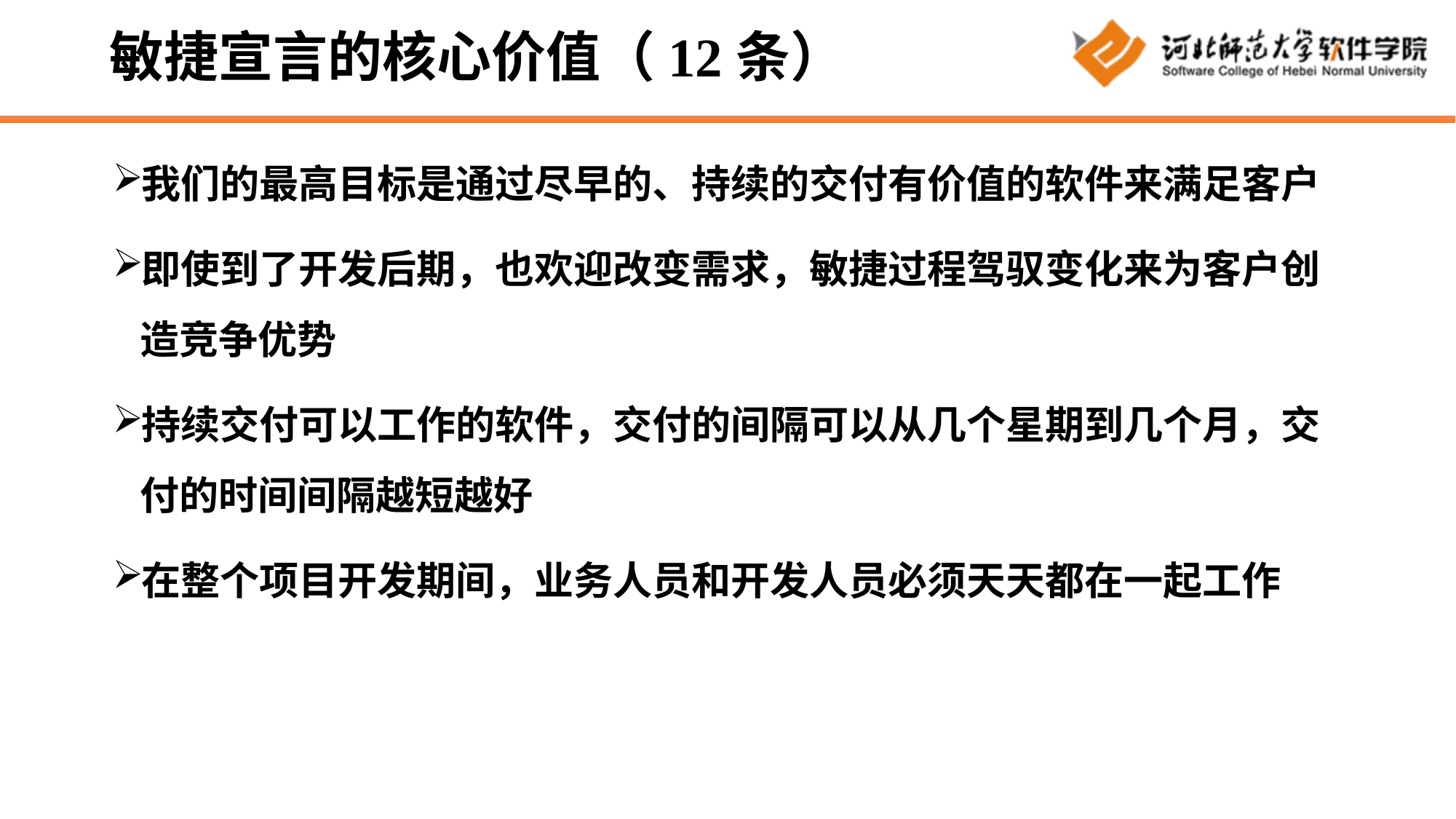

# 敏捷宣言的核心价值（12条）
我们的最高目标是通过尽早的、持续的交付有价值的软件来满足客户
即使到了开发后期，也欢迎改变需求，敏捷过程驾驭变化来为客户创造竞争优势
持续交付可以工作的软件，交付的间隔可以从几个星期到几个月，交付的时间间隔越短越好
在整个项目开发期间，业务人员和开发人员必须天天都在一起工作